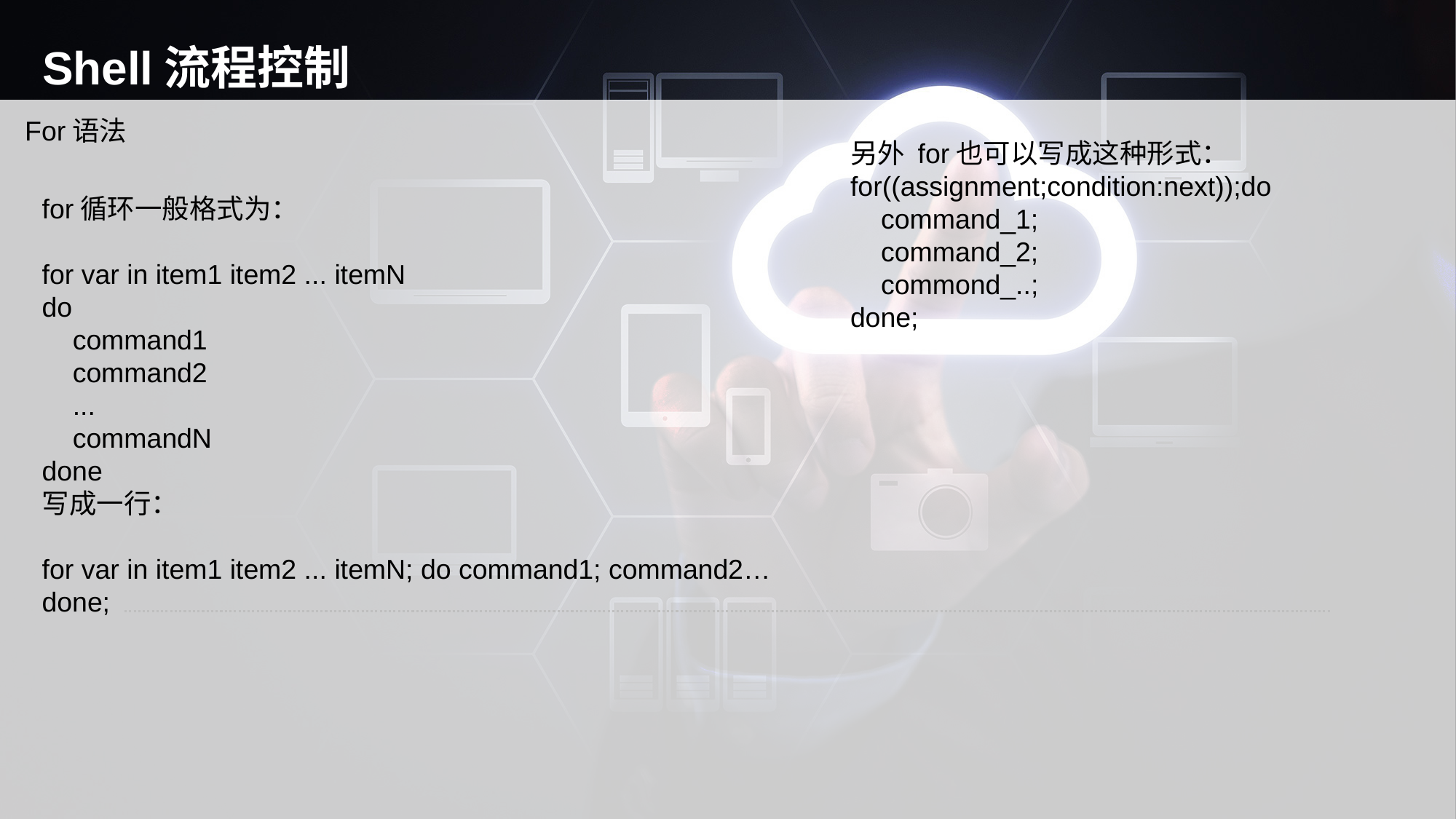

# Shell流程控制
For语法
另外 for也可以写成这种形式：
for((assignment;condition:next));do
    command_1;
    command_2;
    commond_..;
done;
for循环一般格式为：

for var in item1 item2 ... itemN
do
    command1
    command2
    ...
    commandN
done
写成一行：

for var in item1 item2 ... itemN; do command1; command2… done;